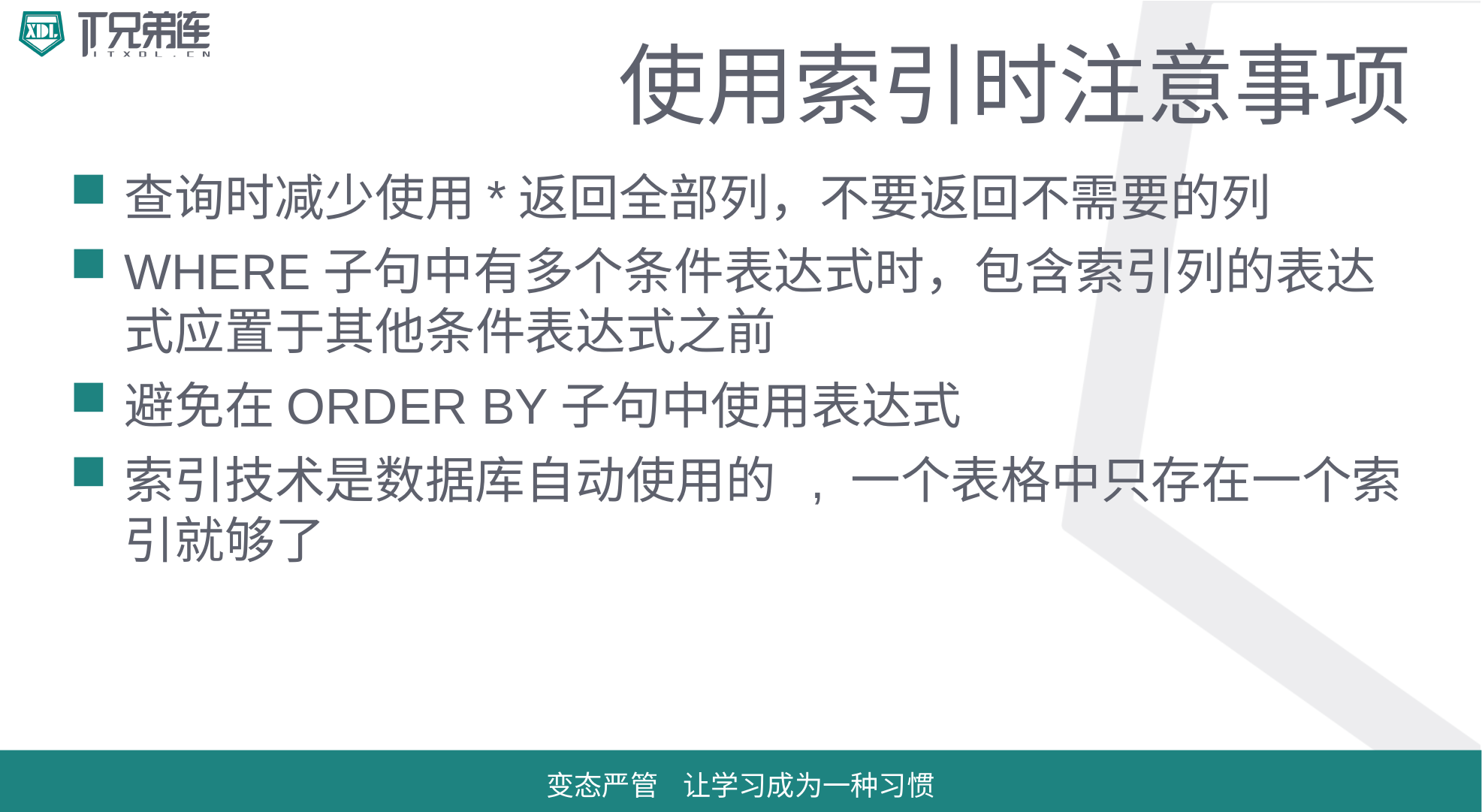

# 使用索引时注意事项
查询时减少使用*返回全部列，不要返回不需要的列
WHERE子句中有多个条件表达式时，包含索引列的表达式应置于其他条件表达式之前
避免在ORDER BY子句中使用表达式
索引技术是数据库自动使用的  , 一个表格中只存在一个索引就够了